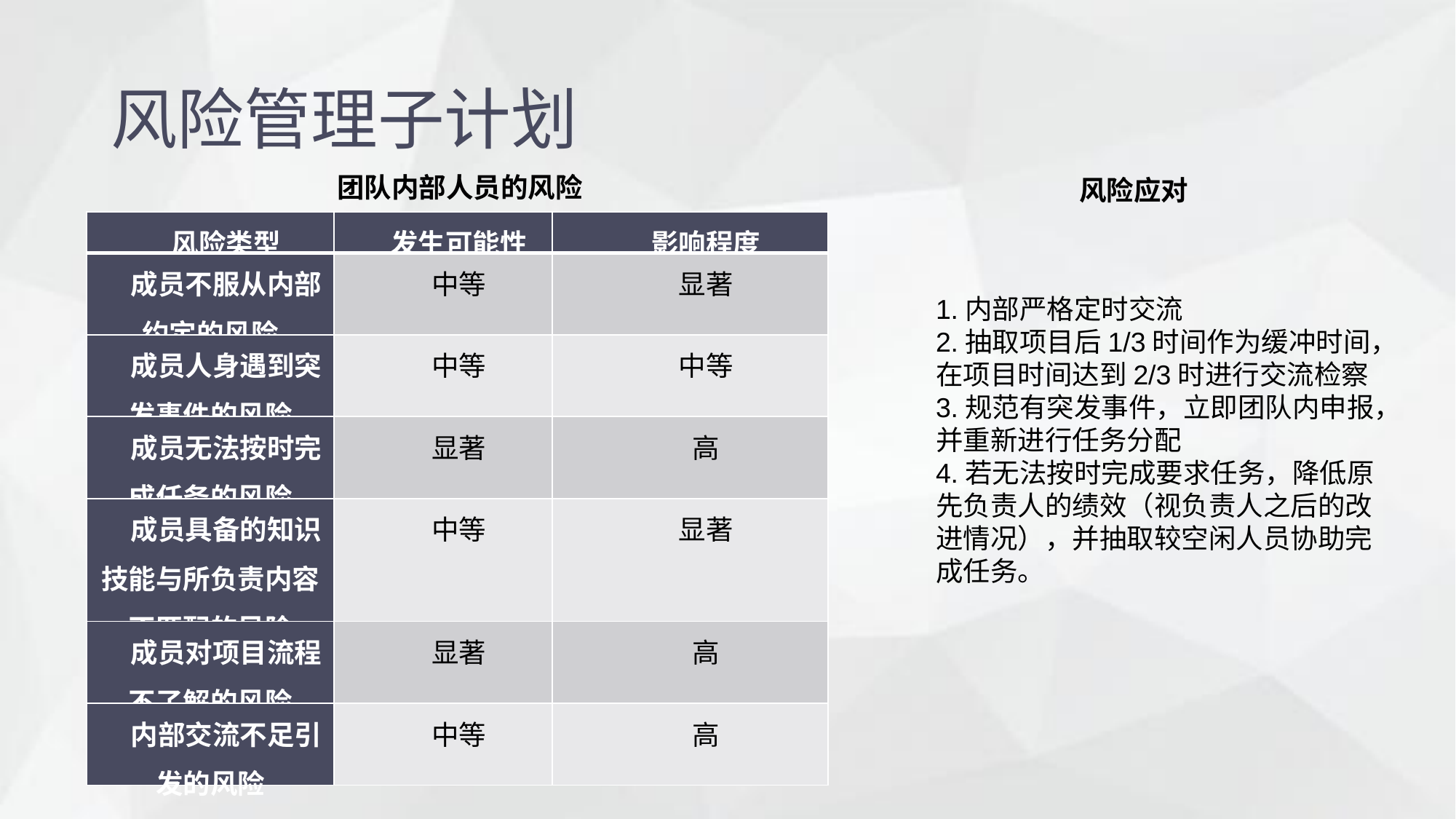

风险管理子计划
团队内部人员的风险
风险应对
| 风险类型 | 发生可能性 | 影响程度 |
| --- | --- | --- |
| 成员不服从内部约定的风险 | 中等 | 显著 |
| 成员人身遇到突发事件的风险 | 中等 | 中等 |
| 成员无法按时完成任务的风险 | 显著 | 高 |
| 成员具备的知识技能与所负责内容不匹配的风险 | 中等 | 显著 |
| 成员对项目流程不了解的风险 | 显著 | 高 |
| 内部交流不足引发的风险 | 中等 | 高 |
1.内部严格定时交流
2.抽取项目后1/3时间作为缓冲时间，在项目时间达到2/3时进行交流检察
3.规范有突发事件，立即团队内申报，并重新进行任务分配
4.若无法按时完成要求任务，降低原先负责人的绩效（视负责人之后的改进情况），并抽取较空闲人员协助完成任务。